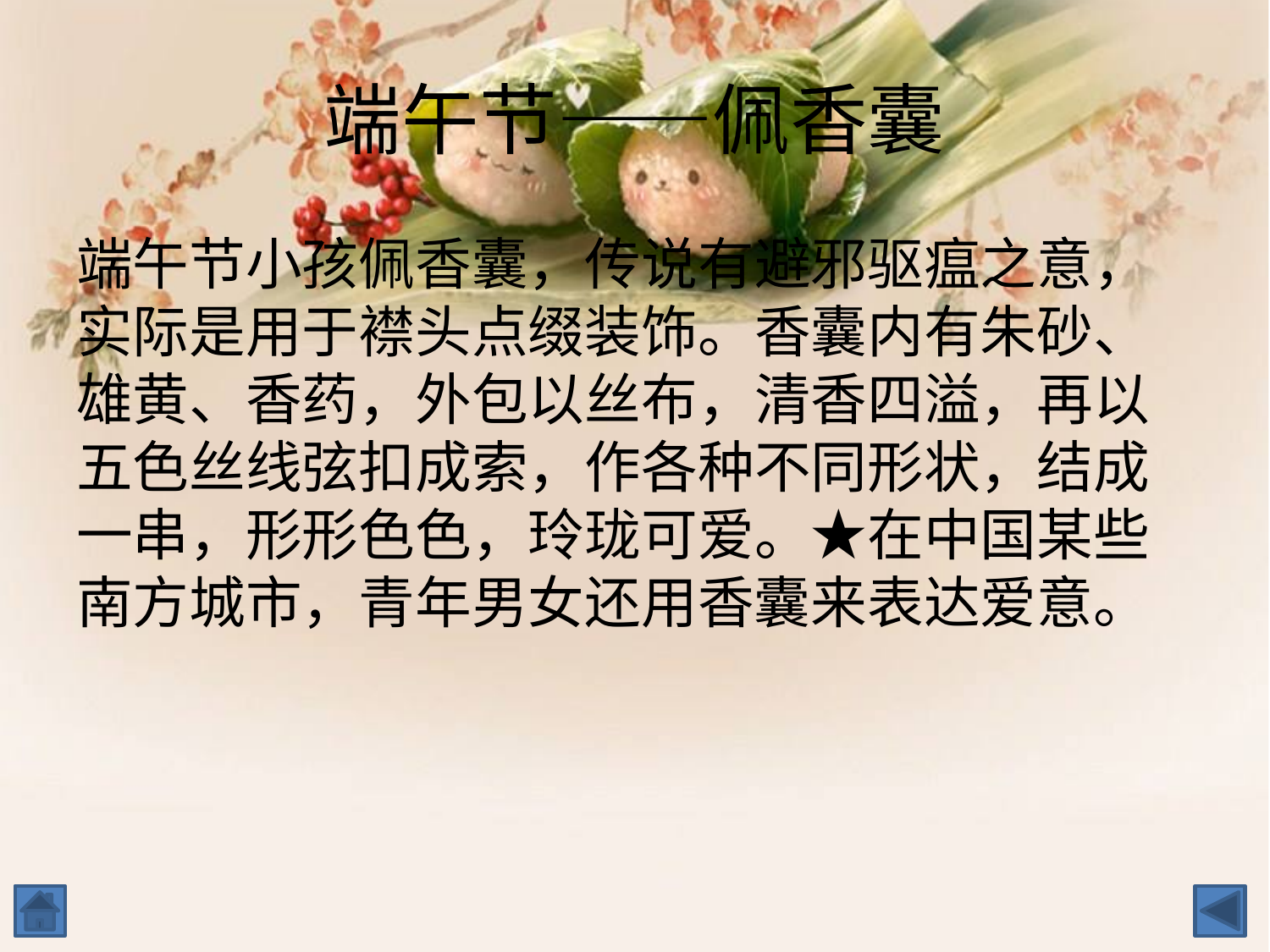

# 端午节——佩香囊
端午节小孩佩香囊，传说有避邪驱瘟之意，实际是用于襟头点缀装饰。香囊内有朱砂、雄黄、香药，外包以丝布，清香四溢，再以五色丝线弦扣成索，作各种不同形状，结成一串，形形色色，玲珑可爱。★在中国某些南方城市，青年男女还用香囊来表达爱意。